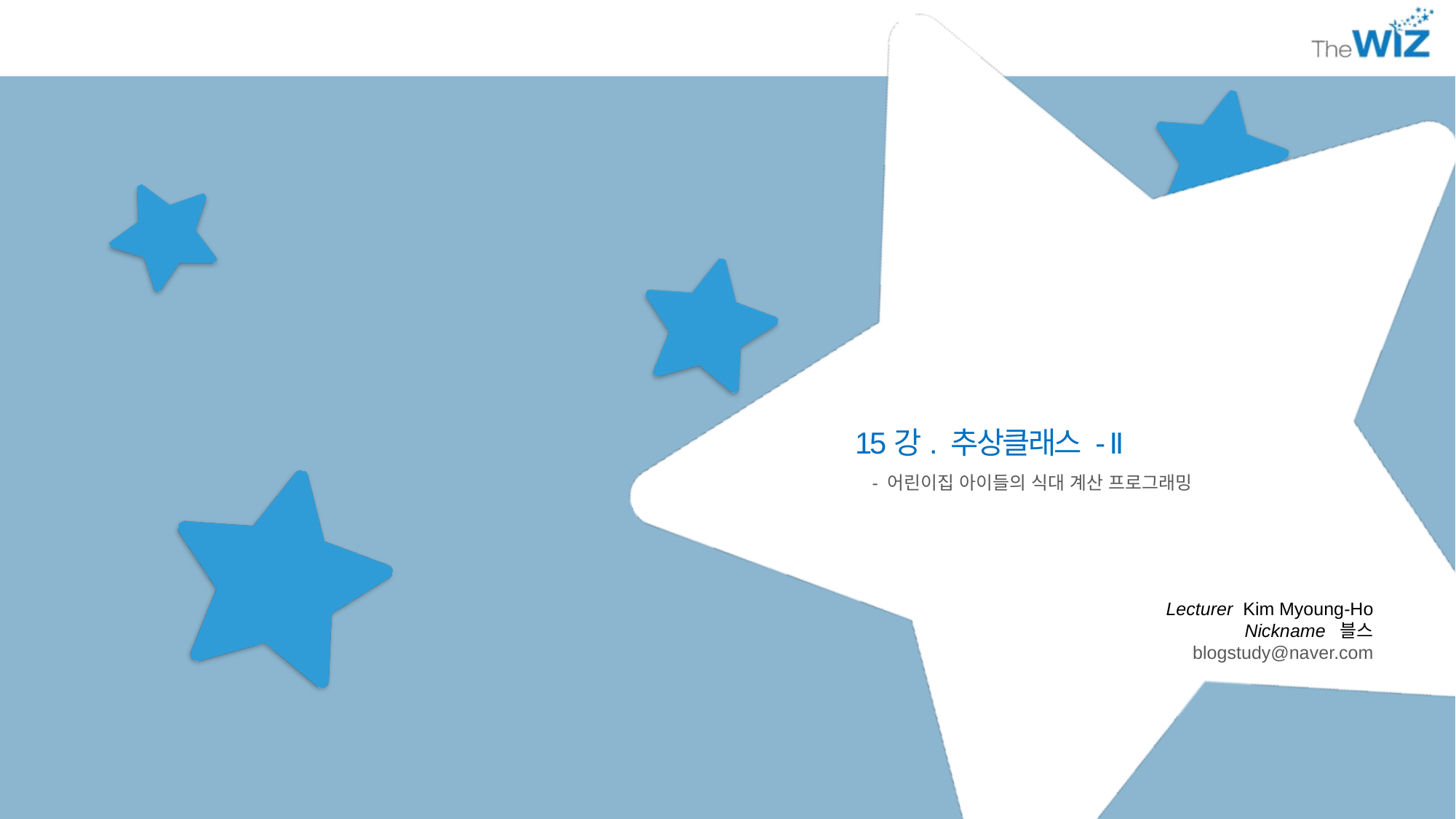

15강. 추상클래스 - II
- 어린이집 아이들의 식대 계산 프로그래밍
Lecturer  Kim Myoung-Ho
Nickname  블스
blogstudy@naver.com